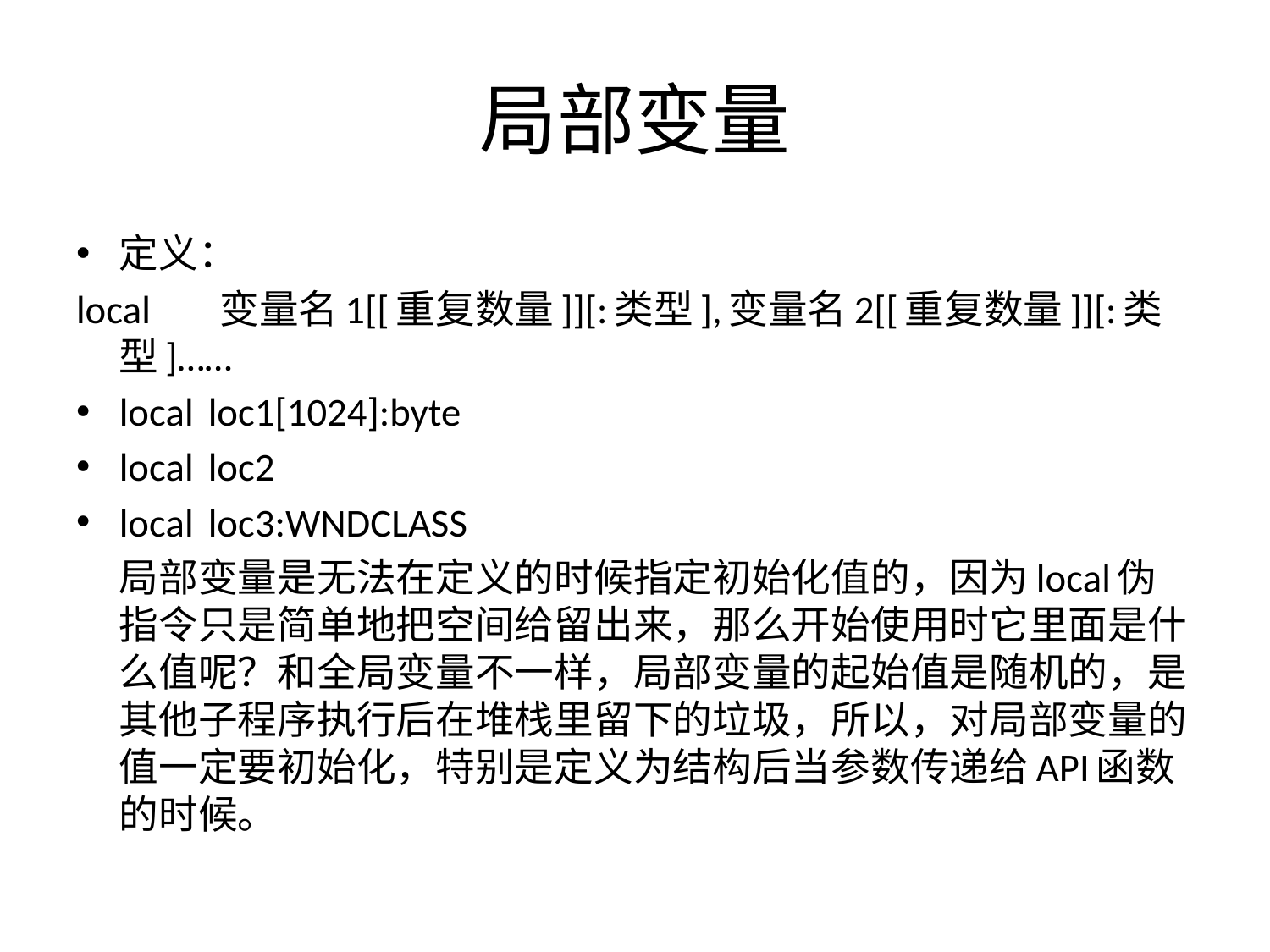

# 局部变量
定义：
local       变量名1[[重复数量]][:类型],变量名2[[重复数量]][:类型]……
local	loc1[1024]:byte
local	loc2
local	loc3:WNDCLASS
	局部变量是无法在定义的时候指定初始化值的，因为local伪指令只是简单地把空间给留出来，那么开始使用时它里面是什么值呢？和全局变量不一样，局部变量的起始值是随机的，是其他子程序执行后在堆栈里留下的垃圾，所以，对局部变量的值一定要初始化，特别是定义为结构后当参数传递给API函数的时候。